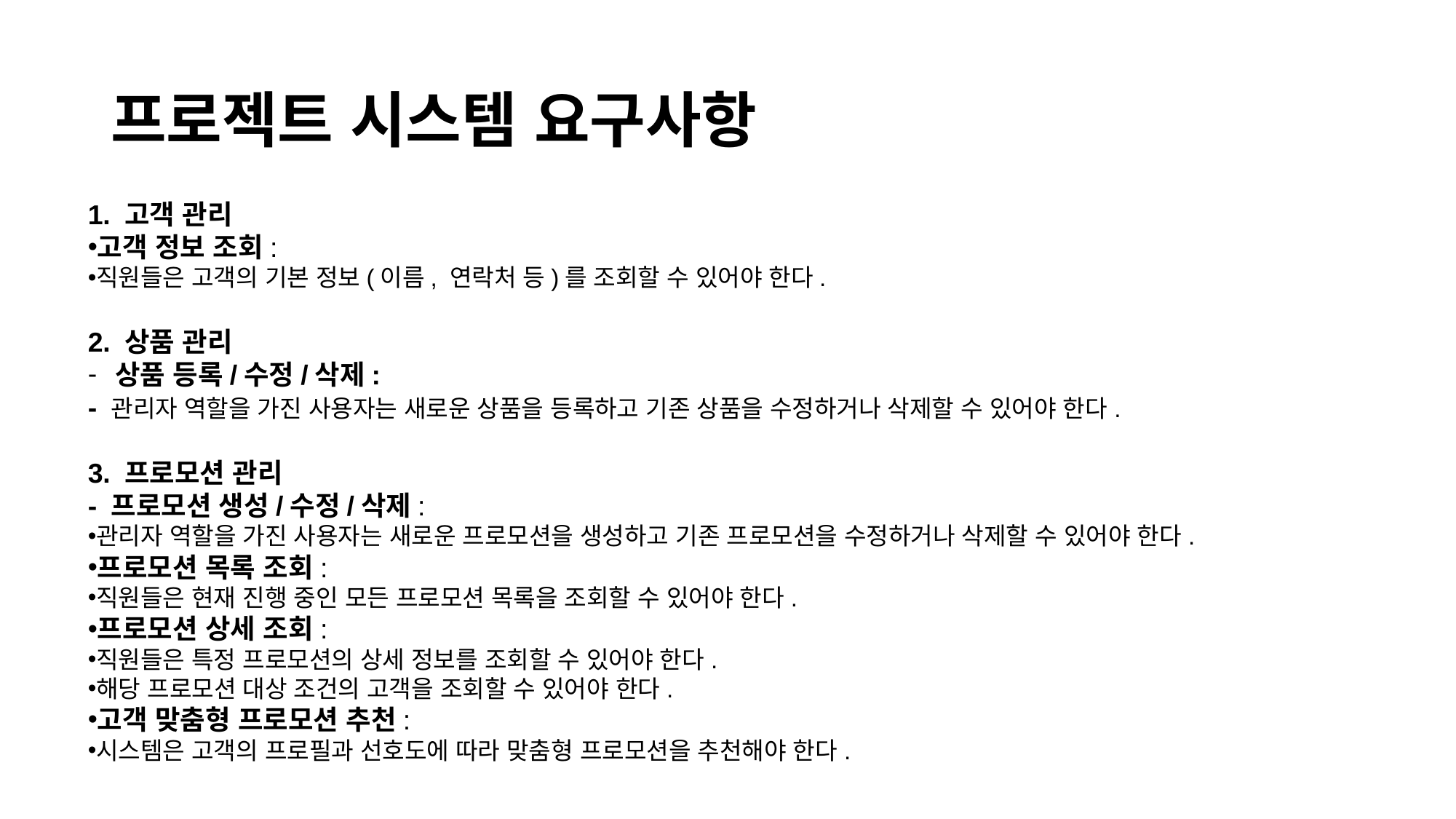

# 프로젝트 시스템 요구사항
1. 고객 관리
고객 정보 조회:
직원들은 고객의 기본 정보(이름, 연락처 등)를 조회할 수 있어야 한다.

2. 상품 관리
상품 등록/수정/삭제:
- 관리자 역할을 가진 사용자는 새로운 상품을 등록하고 기존 상품을 수정하거나 삭제할 수 있어야 한다.

3. 프로모션 관리
- 프로모션 생성/수정/삭제:
관리자 역할을 가진 사용자는 새로운 프로모션을 생성하고 기존 프로모션을 수정하거나 삭제할 수 있어야 한다.
프로모션 목록 조회:
직원들은 현재 진행 중인 모든 프로모션 목록을 조회할 수 있어야 한다.
프로모션 상세 조회:
직원들은 특정 프로모션의 상세 정보를 조회할 수 있어야 한다.
해당 프로모션 대상 조건의 고객을 조회할 수 있어야 한다.
고객 맞춤형 프로모션 추천:
시스템은 고객의 프로필과 선호도에 따라 맞춤형 프로모션을 추천해야 한다.